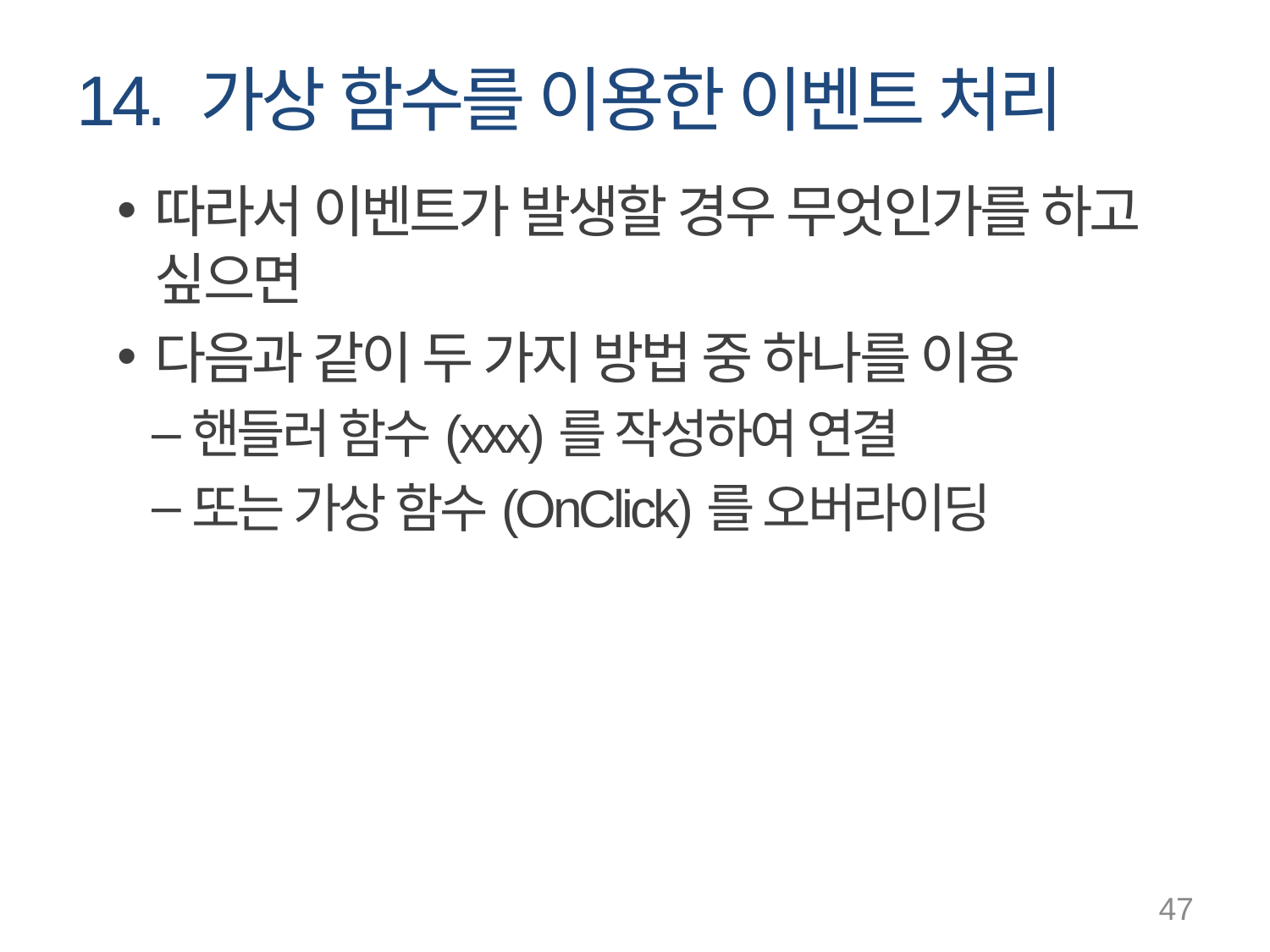

# 14. 가상 함수를 이용한 이벤트 처리
따라서 이벤트가 발생할 경우 무엇인가를 하고 싶으면
다음과 같이 두 가지 방법 중 하나를 이용
핸들러 함수(xxx)를 작성하여 연결
또는 가상 함수(OnClick)를 오버라이딩
47